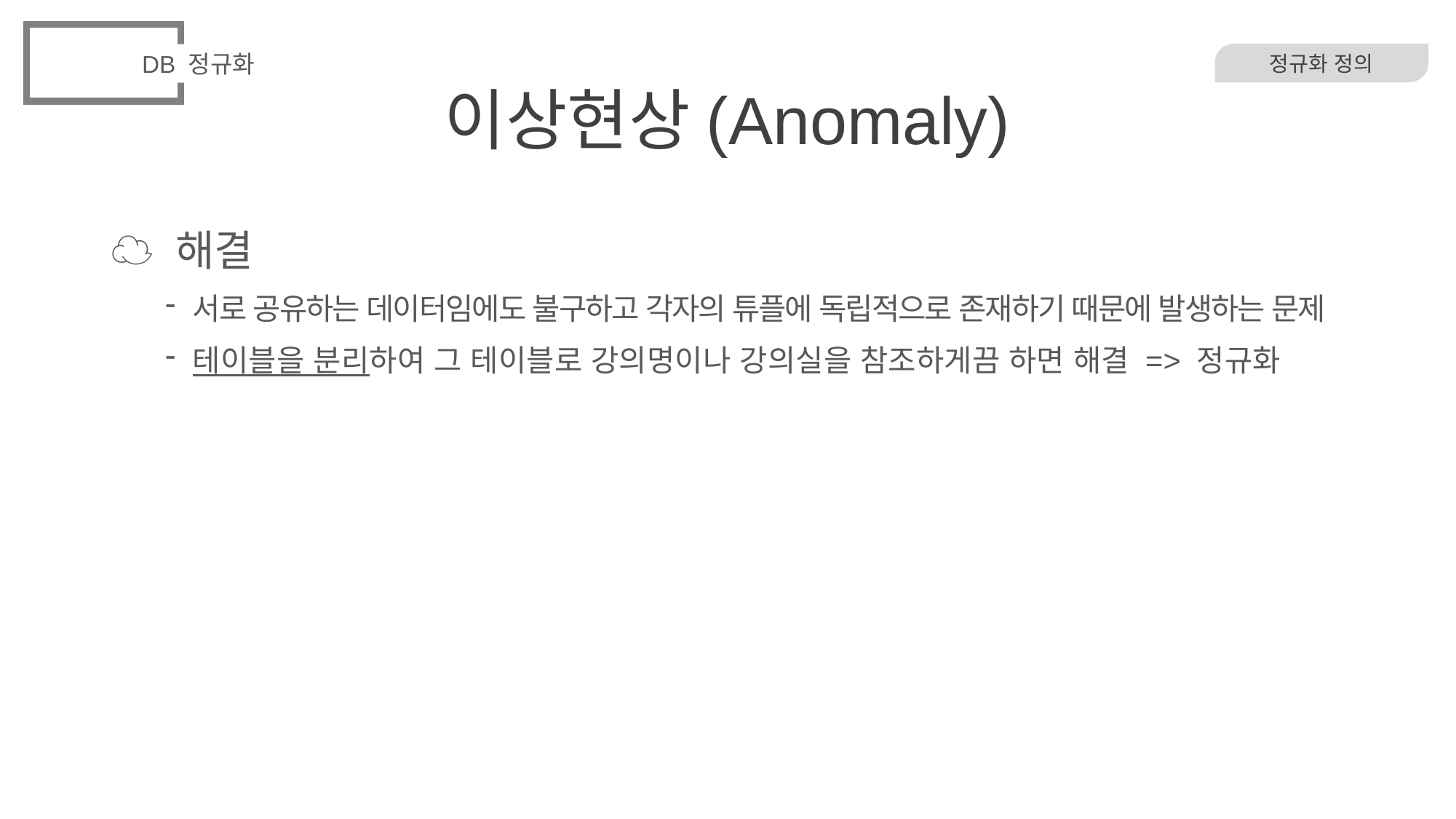

DB 정규화
# 이상현상(Anomaly)
정규화 정의
☁ 해결
서로 공유하는 데이터임에도 불구하고 각자의 튜플에 독립적으로 존재하기 때문에 발생하는 문제
테이블을 분리하여 그 테이블로 강의명이나 강의실을 참조하게끔 하면 해결 => 정규화